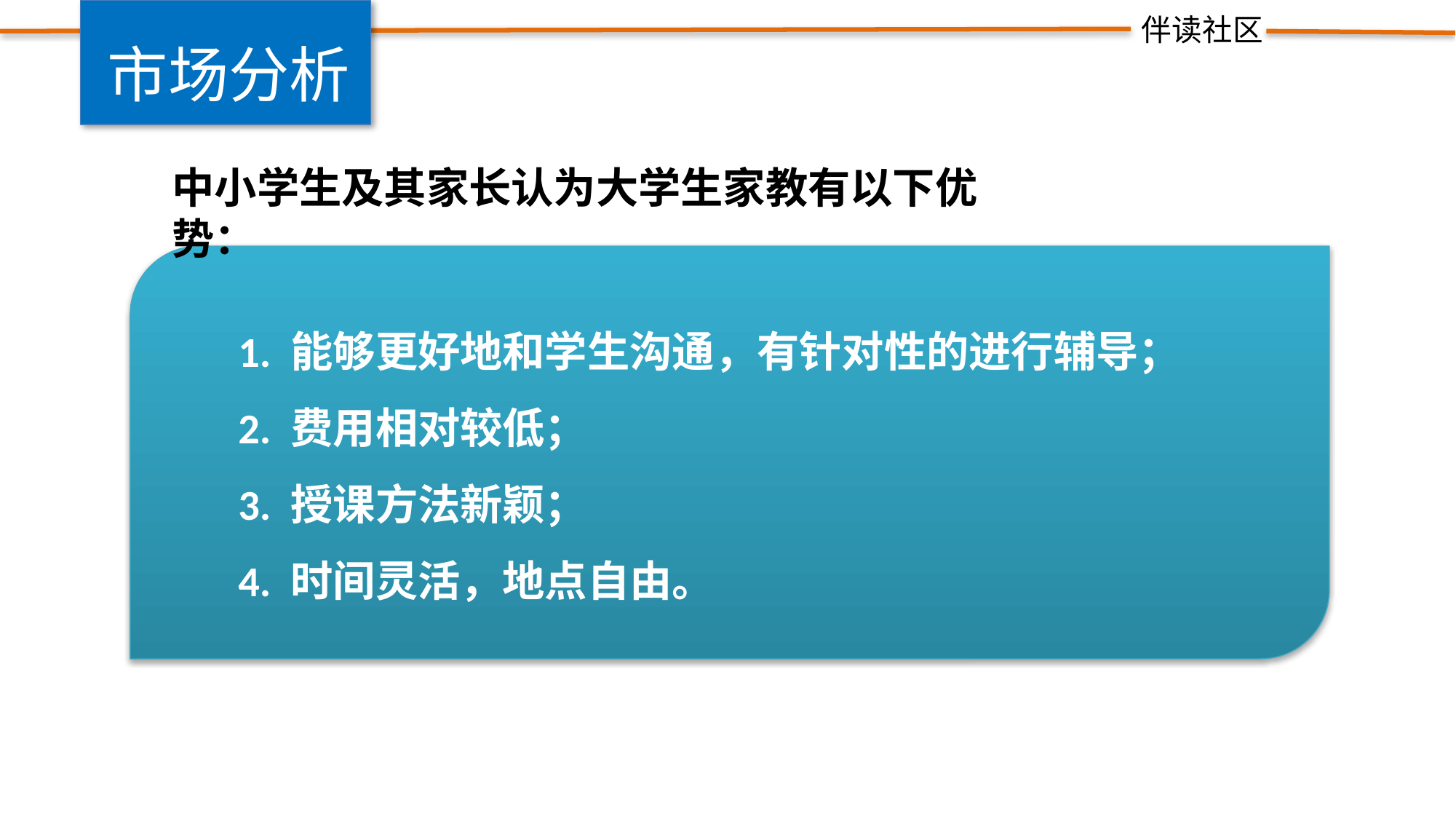

伴读社区
市场分析
中小学生及其家长认为大学生家教有以下优势：
点击添加文本
        1. 能够更好地和学生沟通，有针对性的进行辅导；
        2. 费用相对较低；
        3. 授课方法新颖；
        4. 时间灵活，地点自由。
点击添加文本
点击添加文本
点击添加文本